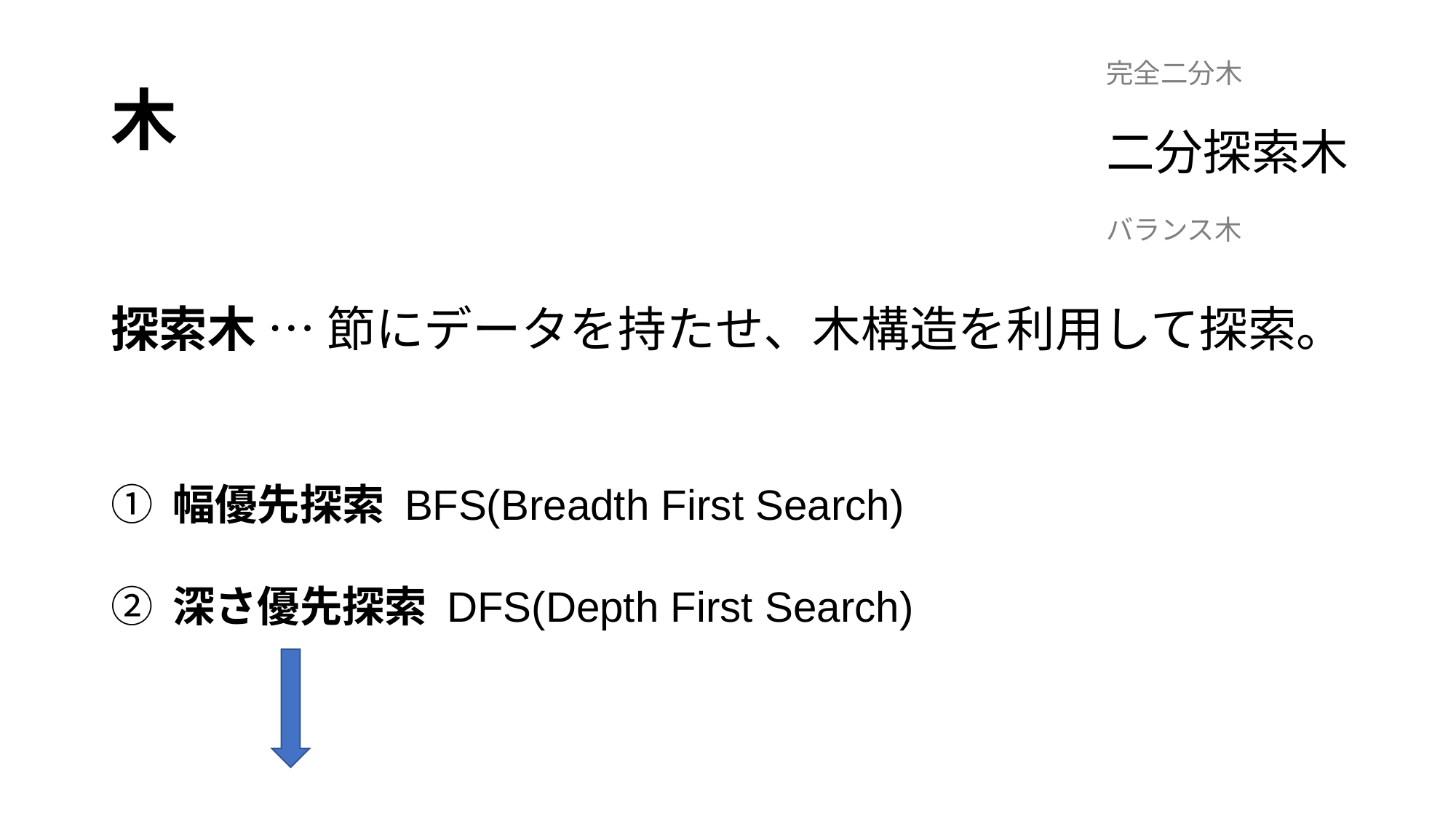

# 木
完全二分木

二分探索木

バランス木
探索木 … 節にデータを持たせ、木構造を利用して探索。
① 幅優先探索 BFS(Breadth First Search)

② 深さ優先探索 DFS(Depth First Search)